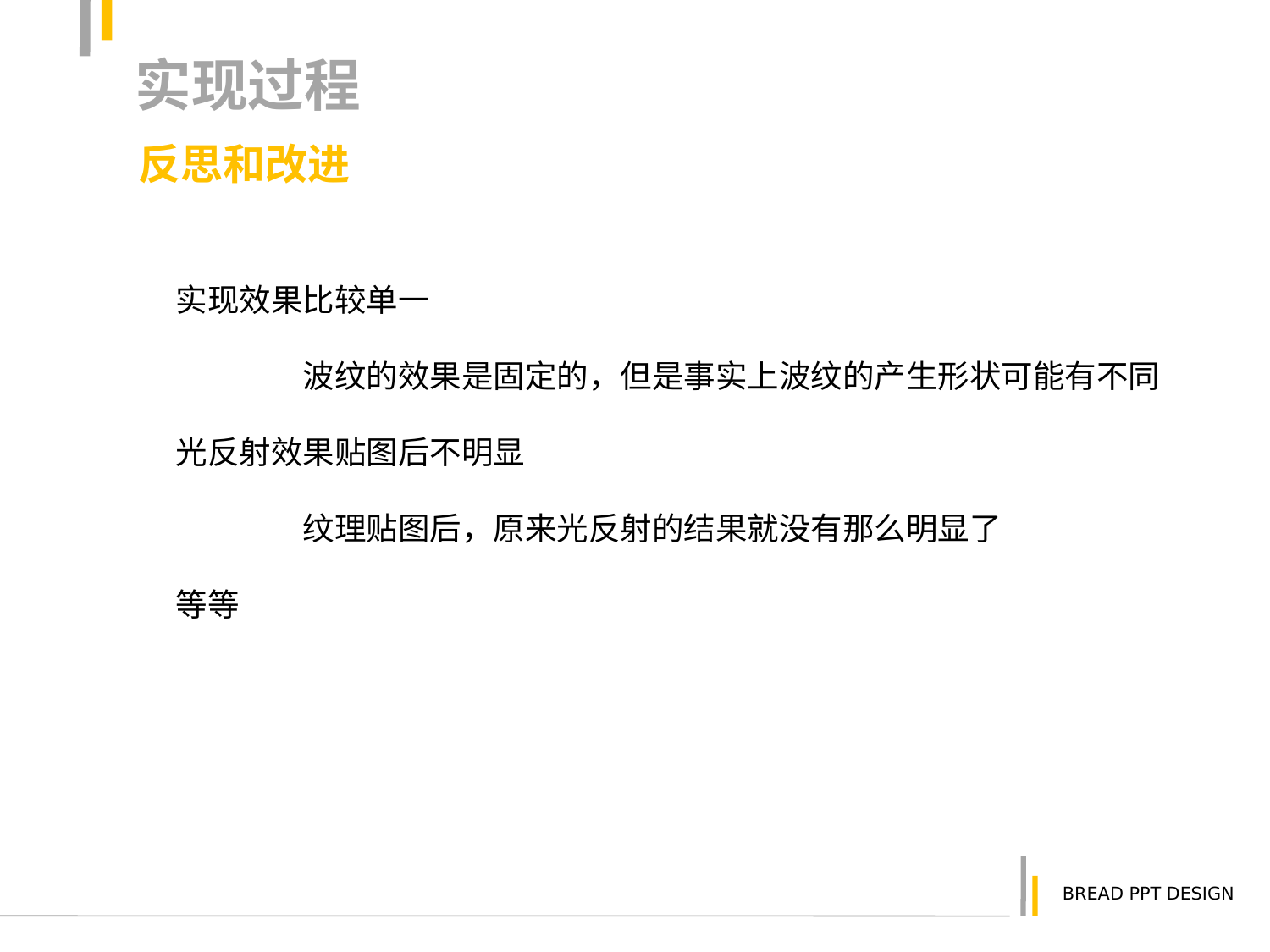

实现过程
反思和改进
实现效果比较单一
	波纹的效果是固定的，但是事实上波纹的产生形状可能有不同
光反射效果贴图后不明显
	纹理贴图后，原来光反射的结果就没有那么明显了
等等